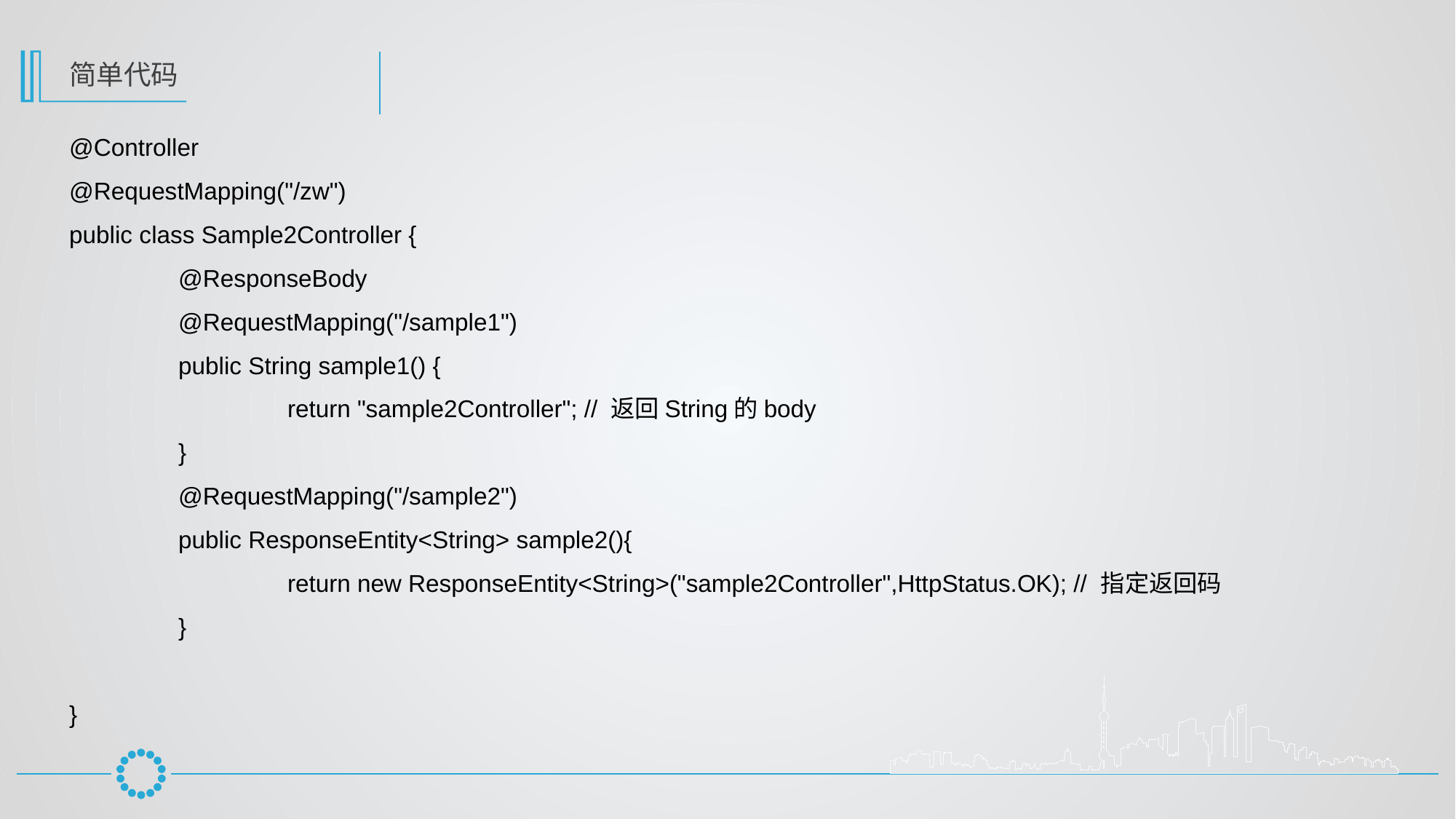

简单代码
@Controller
@RequestMapping("/zw")
public class Sample2Controller {
	@ResponseBody
	@RequestMapping("/sample1")
	public String sample1() {
		return "sample2Controller"; // 返回String的body
	}
	@RequestMapping("/sample2")
	public ResponseEntity<String> sample2(){
		return new ResponseEntity<String>("sample2Controller",HttpStatus.OK); // 指定返回码
	}

}
16